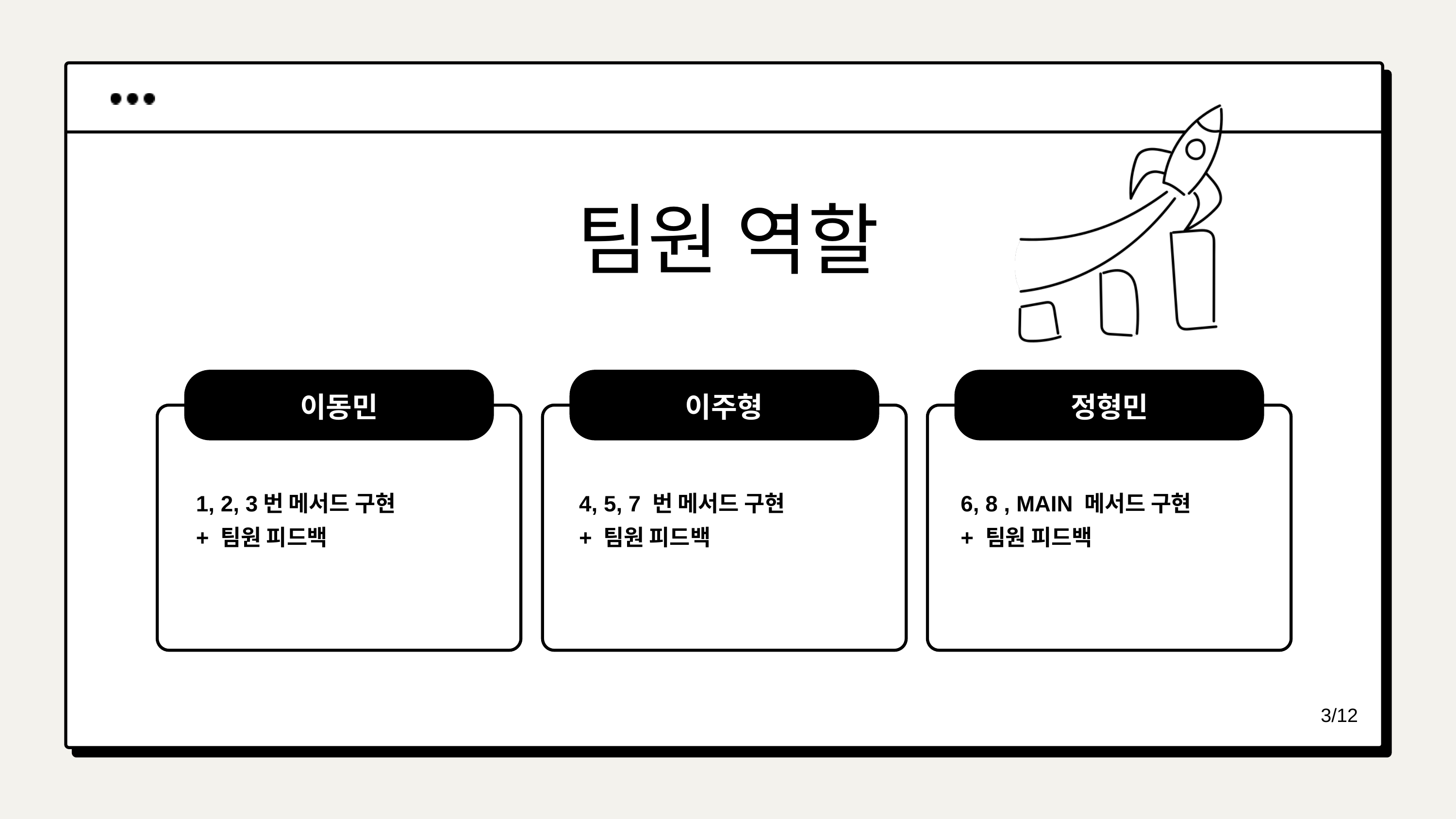

팀원 역할

이동민
이주형
정형민

1, 2, 3번 메서드 구현
+ 팀원 피드백
4, 5, 7 번 메서드 구현
+ 팀원 피드백
6, 8 , MAIN 메서드 구현
+ 팀원 피드백

3/12